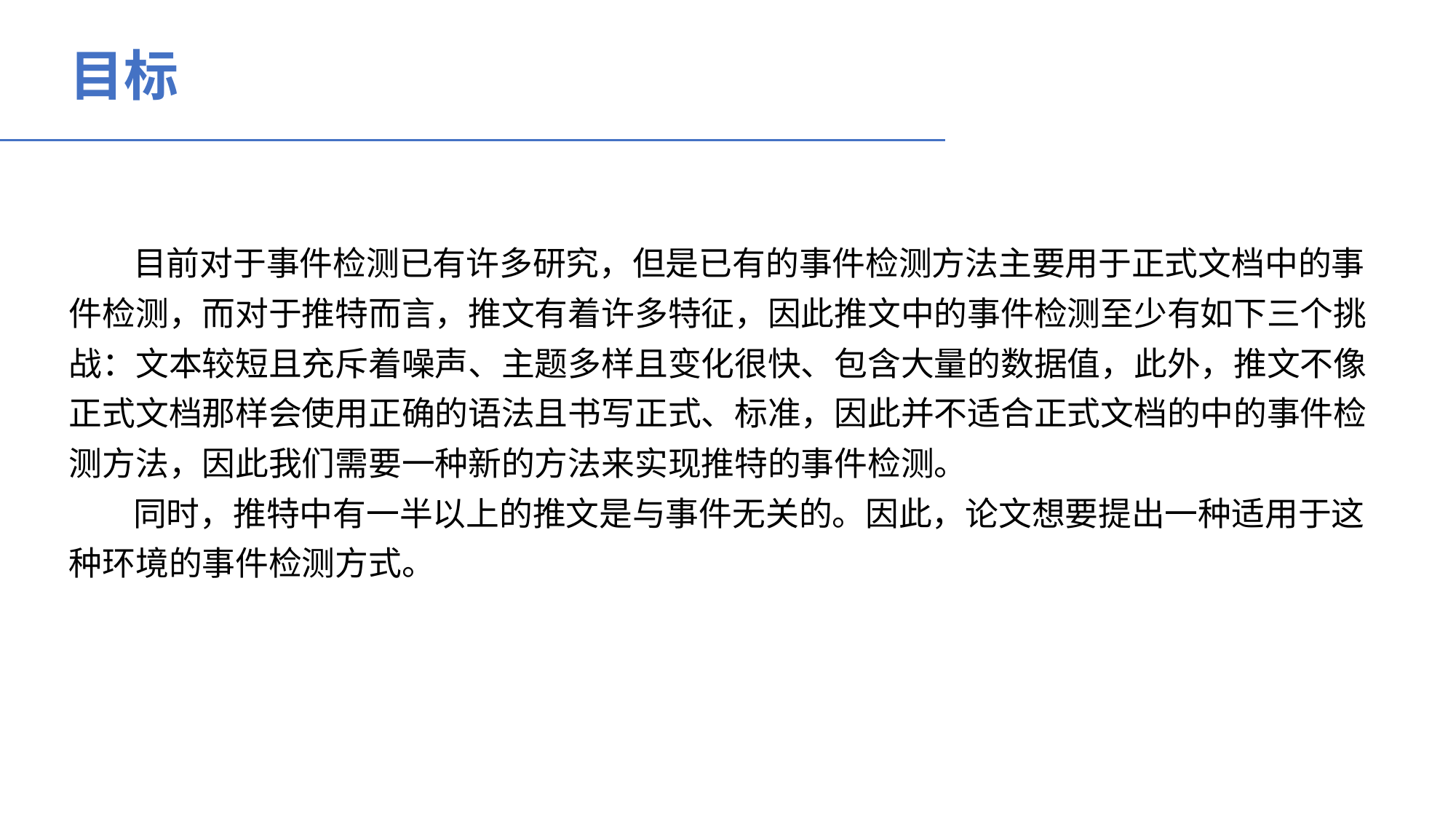

目标
目前对于事件检测已有许多研究，但是已有的事件检测方法主要用于正式文档中的事件检测，而对于推特而言，推文有着许多特征，因此推文中的事件检测至少有如下三个挑战：文本较短且充斥着噪声、主题多样且变化很快、包含大量的数据值，此外，推文不像正式文档那样会使用正确的语法且书写正式、标准，因此并不适合正式文档的中的事件检测方法，因此我们需要一种新的方法来实现推特的事件检测。
同时，推特中有一半以上的推文是与事件无关的。因此，论文想要提出一种适用于这种环境的事件检测方式。